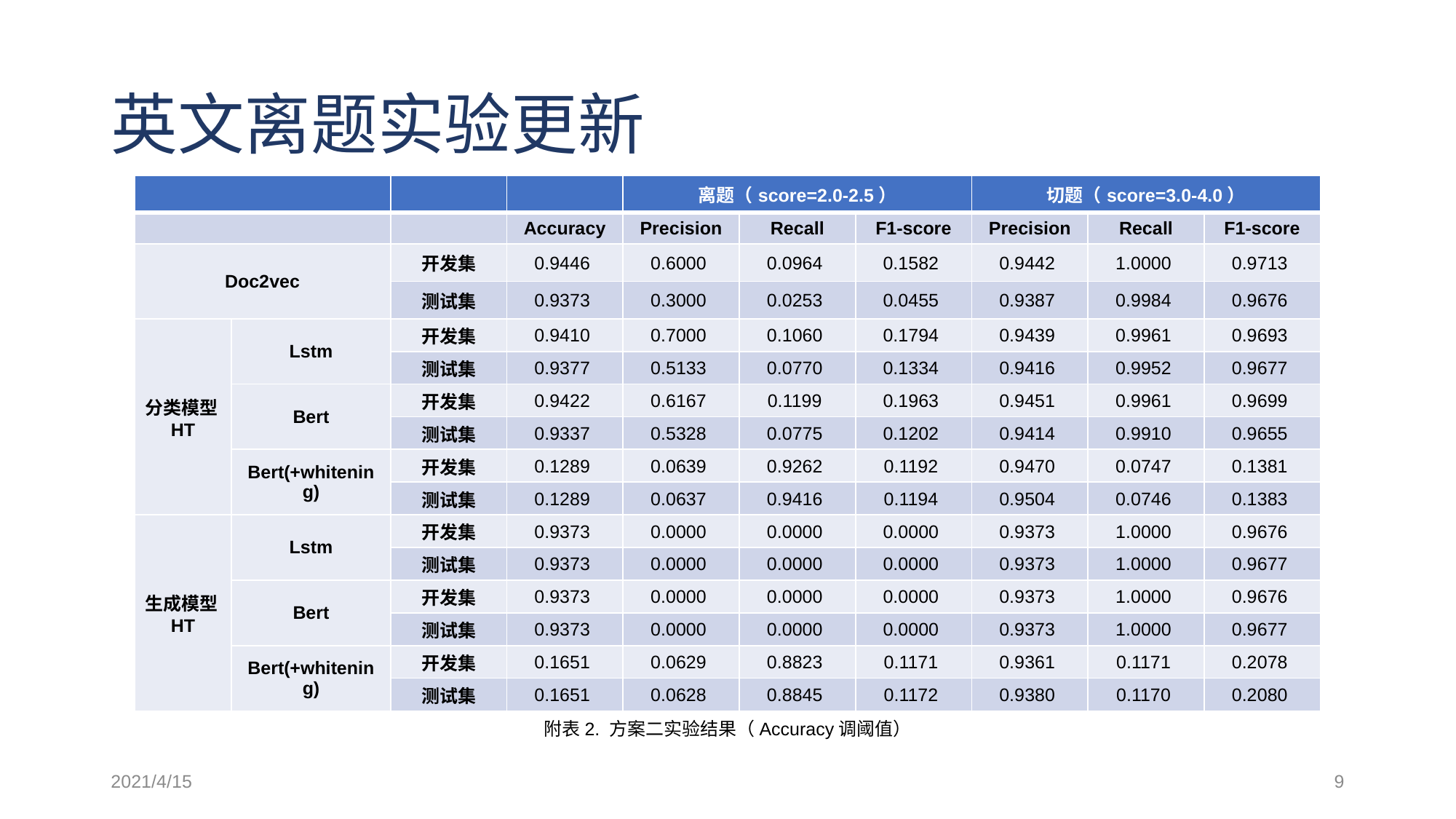

# 英文离题实验更新
|  |  |  |  | 离题（score=2.0-2.5） |  |  | 切题（score=3.0-4.0） |  |  |
| --- | --- | --- | --- | --- | --- | --- | --- | --- | --- |
|  |  |  | Accuracy | Precision | Recall | F1-score | Precision | Recall | F1-score |
| Doc2vec |  | 开发集 | 0.9446 | 0.6000 | 0.0964 | 0.1582 | 0.9442 | 1.0000 | 0.9713 |
|  |  | 测试集 | 0.9373 | 0.3000 | 0.0253 | 0.0455 | 0.9387 | 0.9984 | 0.9676 |
| 分类模型HT | Lstm | 开发集 | 0.9410 | 0.7000 | 0.1060 | 0.1794 | 0.9439 | 0.9961 | 0.9693 |
|  |  | 测试集 | 0.9377 | 0.5133 | 0.0770 | 0.1334 | 0.9416 | 0.9952 | 0.9677 |
|  | Bert | 开发集 | 0.9422 | 0.6167 | 0.1199 | 0.1963 | 0.9451 | 0.9961 | 0.9699 |
|  |  | 测试集 | 0.9337 | 0.5328 | 0.0775 | 0.1202 | 0.9414 | 0.9910 | 0.9655 |
|  | Bert(+whitening) | 开发集 | 0.1289 | 0.0639 | 0.9262 | 0.1192 | 0.9470 | 0.0747 | 0.1381 |
|  |  | 测试集 | 0.1289 | 0.0637 | 0.9416 | 0.1194 | 0.9504 | 0.0746 | 0.1383 |
| 生成模型HT | Lstm | 开发集 | 0.9373 | 0.0000 | 0.0000 | 0.0000 | 0.9373 | 1.0000 | 0.9676 |
|  |  | 测试集 | 0.9373 | 0.0000 | 0.0000 | 0.0000 | 0.9373 | 1.0000 | 0.9677 |
|  | Bert | 开发集 | 0.9373 | 0.0000 | 0.0000 | 0.0000 | 0.9373 | 1.0000 | 0.9676 |
|  |  | 测试集 | 0.9373 | 0.0000 | 0.0000 | 0.0000 | 0.9373 | 1.0000 | 0.9677 |
|  | Bert(+whitening) | 开发集 | 0.1651 | 0.0629 | 0.8823 | 0.1171 | 0.9361 | 0.1171 | 0.2078 |
|  |  | 测试集 | 0.1651 | 0.0628 | 0.8845 | 0.1172 | 0.9380 | 0.1170 | 0.2080 |
附表2. 方案二实验结果（Accuracy调阈值）
2021/4/15
9